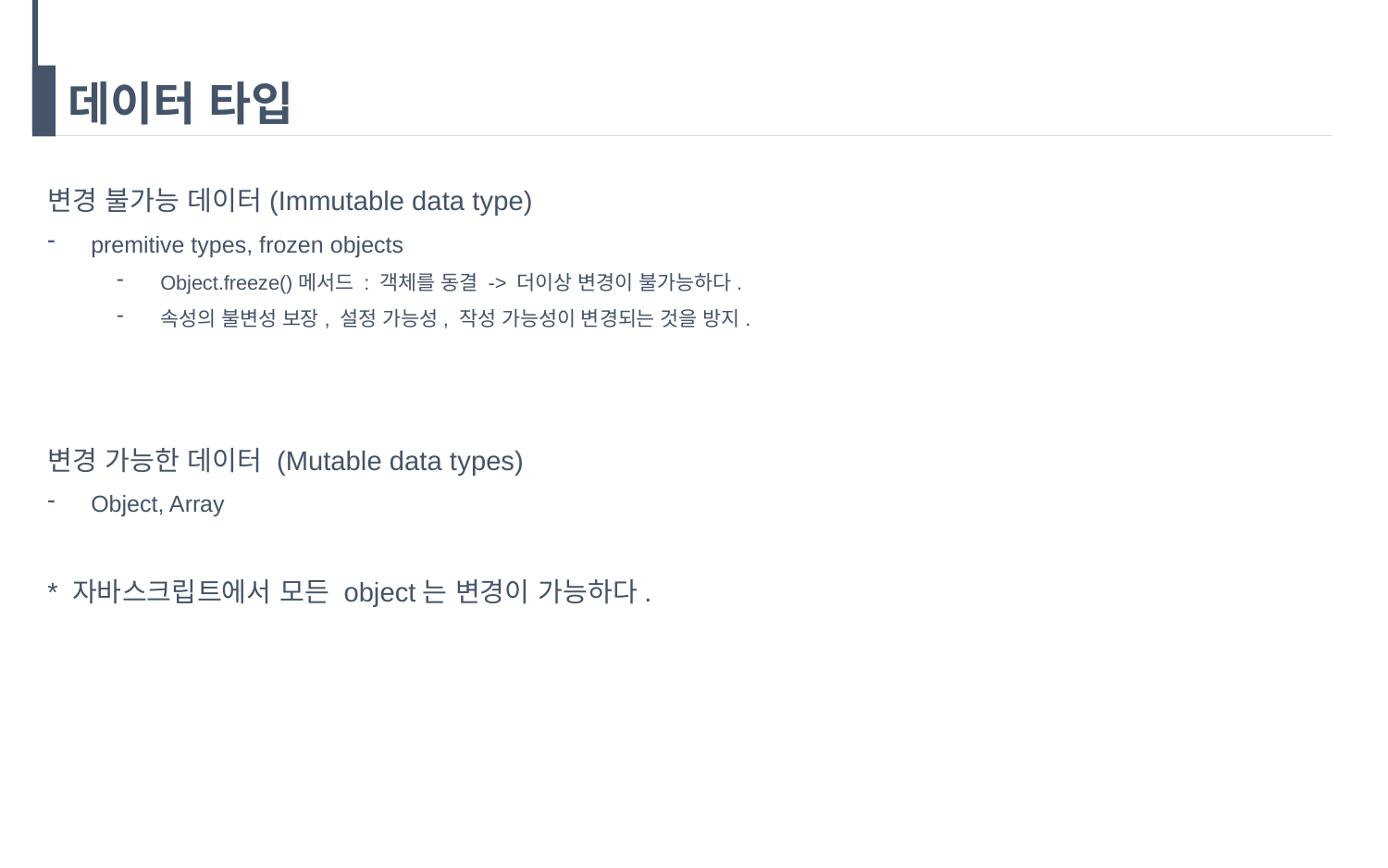

# 데이터 타입
변경 불가능 데이터(Immutable data type)
premitive types, frozen objects
Object.freeze()메서드 : 객체를 동결 -> 더이상 변경이 불가능하다.
속성의 불변성 보장, 설정 가능성, 작성 가능성이 변경되는 것을 방지.

변경 가능한 데이터 (Mutable data types)
Object, Array

* 자바스크립트에서 모든 object는 변경이 가능하다.